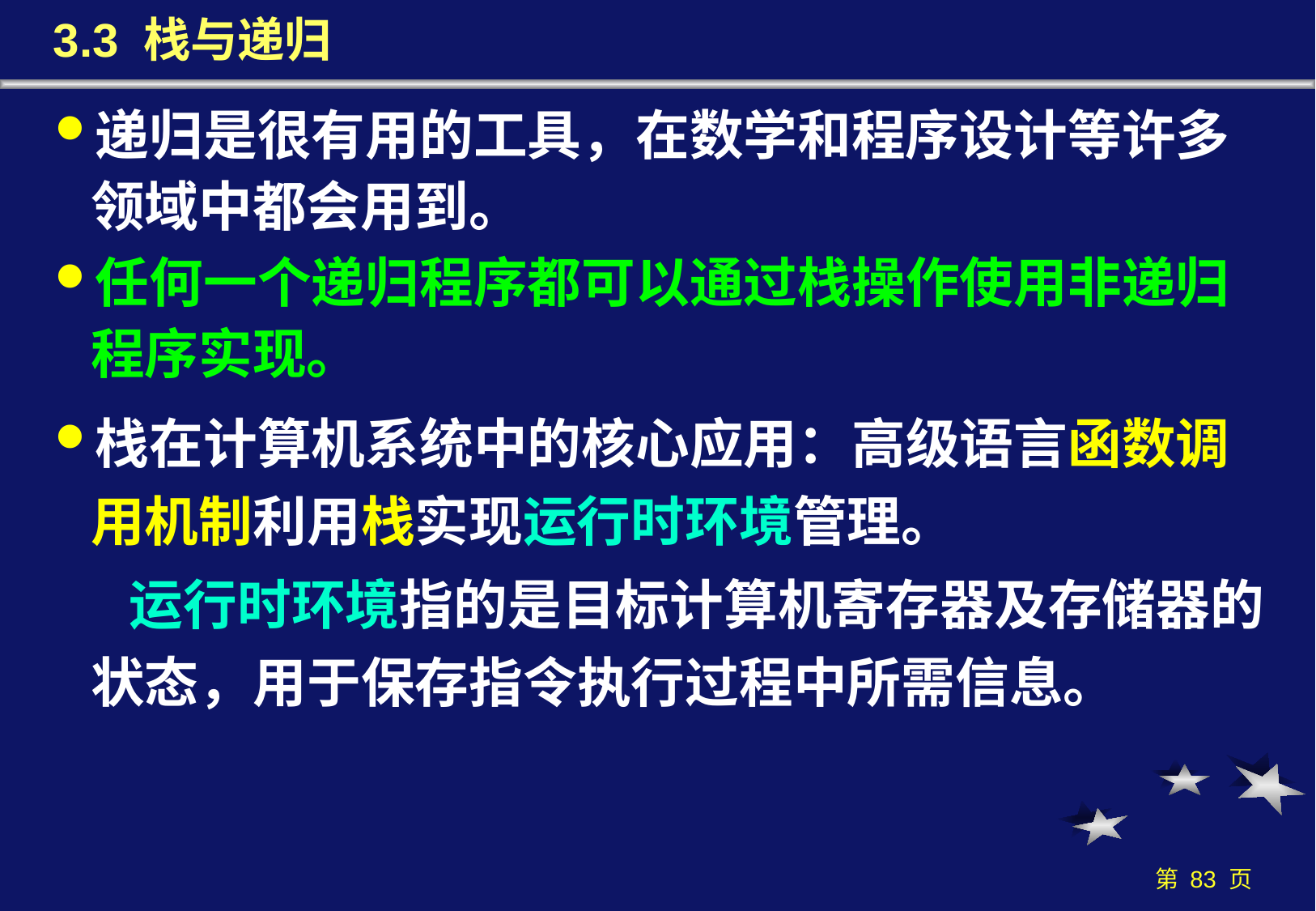

# 3.3 栈与递归
递归是很有用的工具，在数学和程序设计等许多领域中都会用到。
任何一个递归程序都可以通过栈操作使用非递归程序实现。
栈在计算机系统中的核心应用：高级语言函数调用机制利用栈实现运行时环境管理。
     运行时环境指的是目标计算机寄存器及存储器的状态，用于保存指令执行过程中所需信息。